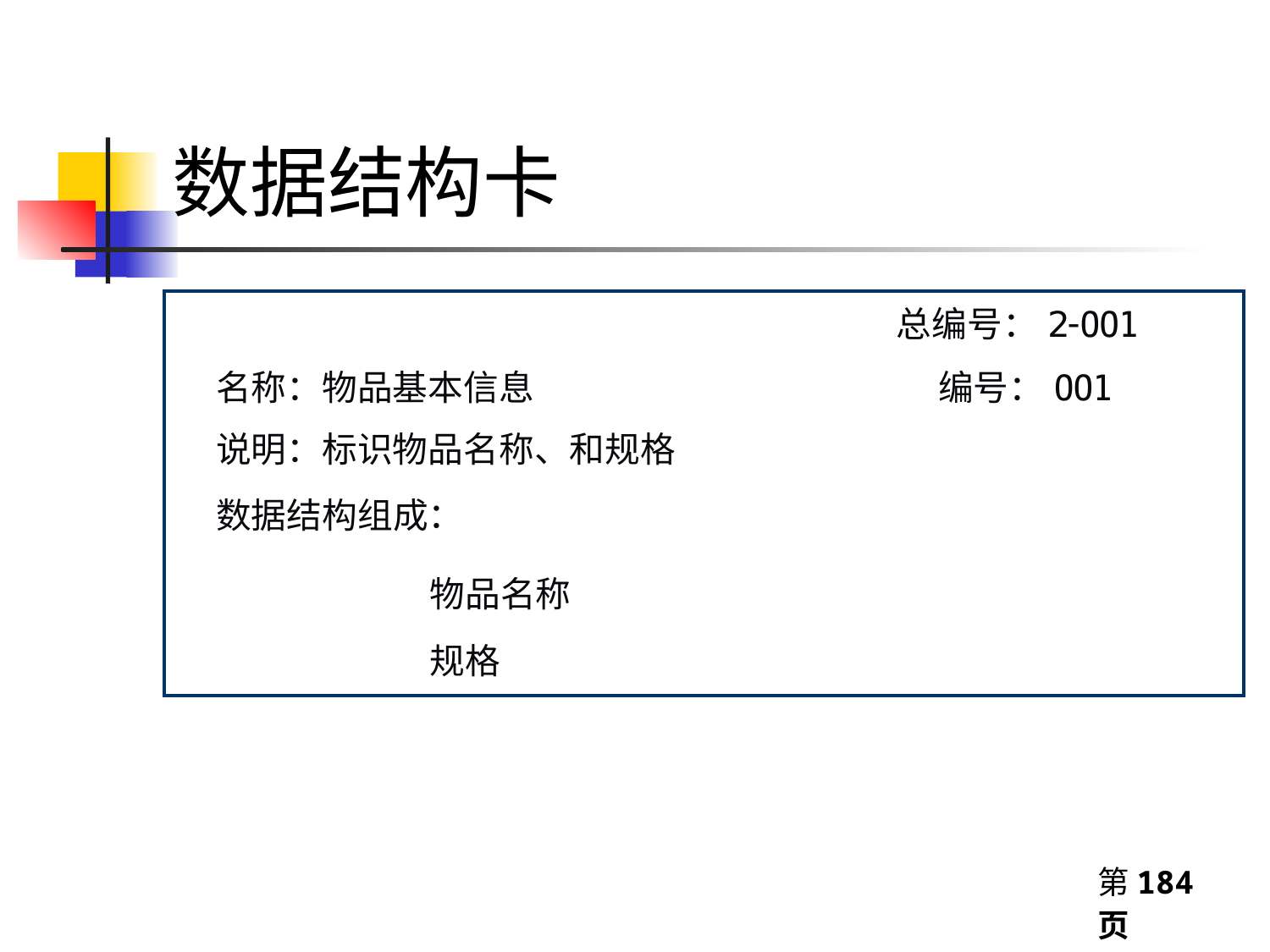

# 数据结构卡
|  | 总编号：2-001 |
| --- | --- |
| 名称：物品基本信息 | 编号：001 |
| 说明：标识物品名称、和规格 |  |
| 数据结构组成： |  |
| 物品名称 |  |
| 规格 |  |